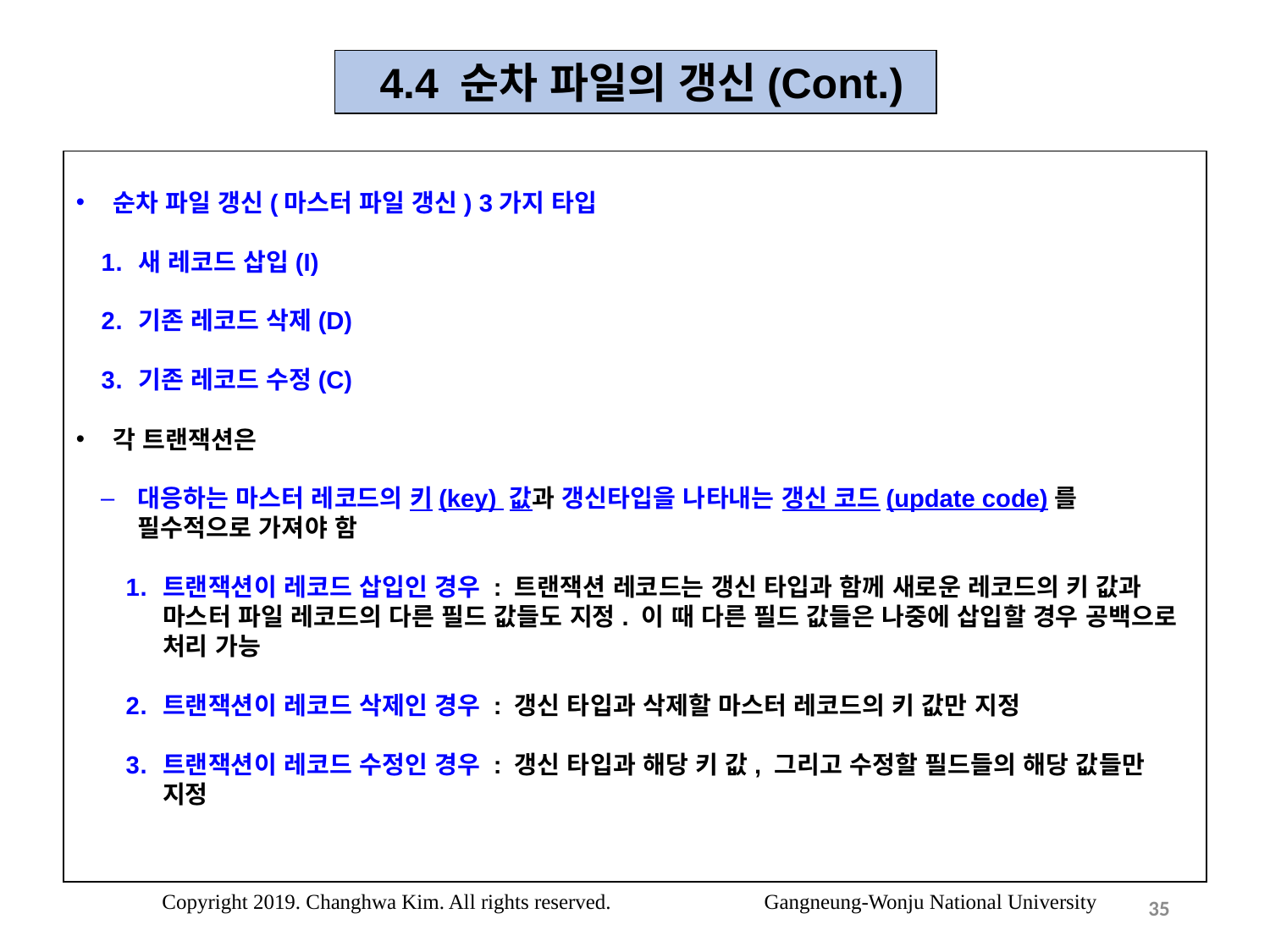

4.4 순차 파일의 갱신(Cont.)

순차 파일 갱신(마스터 파일 갱신) 3가지 타입

새 레코드 삽입(I)

기존 레코드 삭제(D)

기존 레코드 수정(C)

각 트랜잭션은

대응하는 마스터 레코드의 키(key) 값과 갱신타입을 나타내는 갱신 코드(update code)를 필수적으로 가져야 함

트랜잭션이 레코드 삽입인 경우 : 트랜잭션 레코드는 갱신 타입과 함께 새로운 레코드의 키 값과 마스터 파일 레코드의 다른 필드 값들도 지정. 이 때 다른 필드 값들은 나중에 삽입할 경우 공백으로 처리 가능

트랜잭션이 레코드 삭제인 경우 : 갱신 타입과 삭제할 마스터 레코드의 키 값만 지정

트랜잭션이 레코드 수정인 경우 : 갱신 타입과 해당 키 값, 그리고 수정할 필드들의 해당 값들만 지정

Copyright 2019. Changhwa Kim. All rights reserved.                             Gangneung-Wonju National University
35